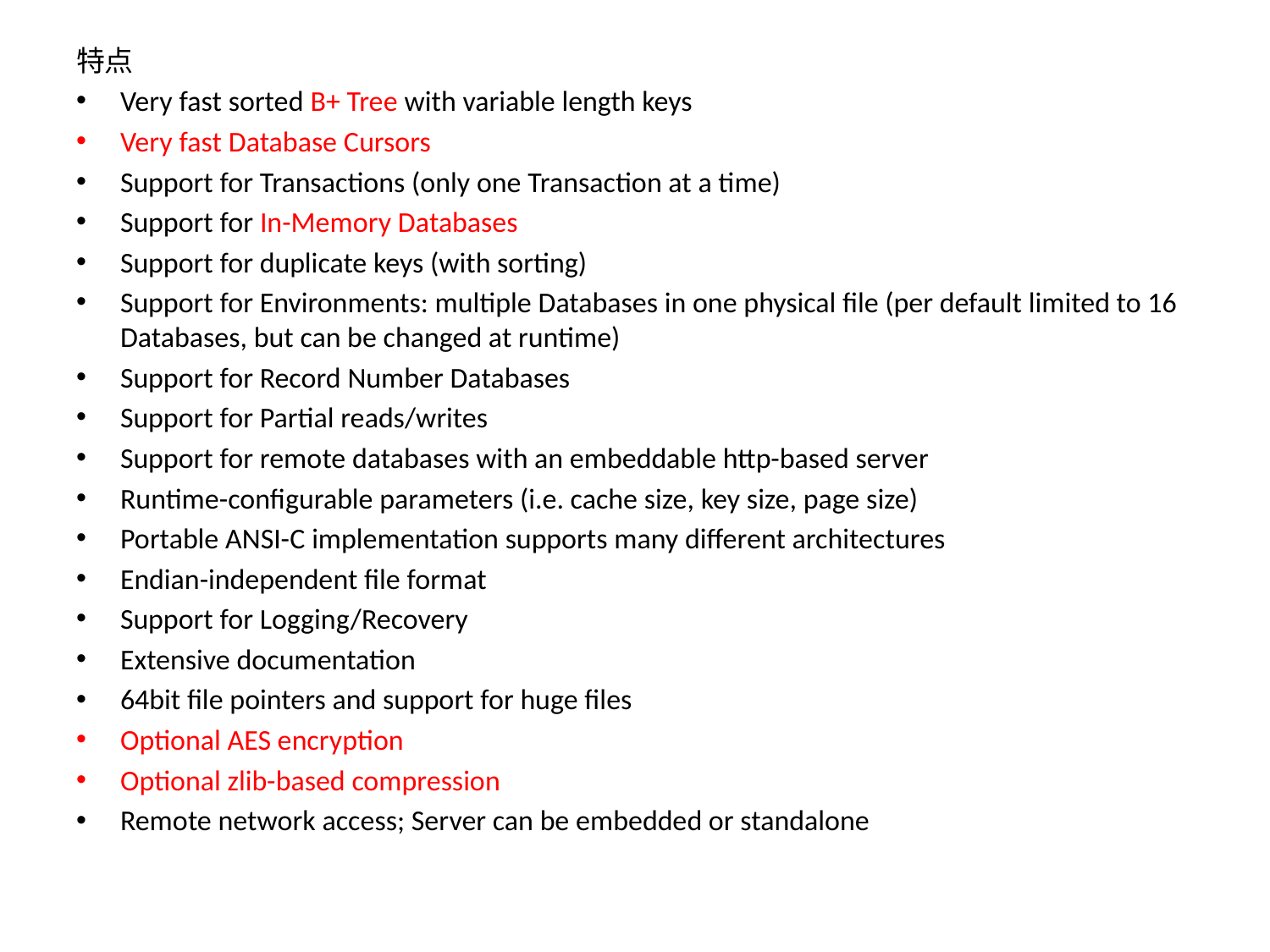

特点
Very fast sorted B+ Tree with variable length keys
Very fast Database Cursors
Support for Transactions (only one Transaction at a time)
Support for In-Memory Databases
Support for duplicate keys (with sorting)
Support for Environments: multiple Databases in one physical file (per default limited to 16 Databases, but can be changed at runtime)
Support for Record Number Databases
Support for Partial reads/writes
Support for remote databases with an embeddable http-based server
Runtime-configurable parameters (i.e. cache size, key size, page size)
Portable ANSI-C implementation supports many different architectures
Endian-independent file format
Support for Logging/Recovery
Extensive documentation
64bit file pointers and support for huge files
Optional AES encryption
Optional zlib-based compression
Remote network access; Server can be embedded or standalone